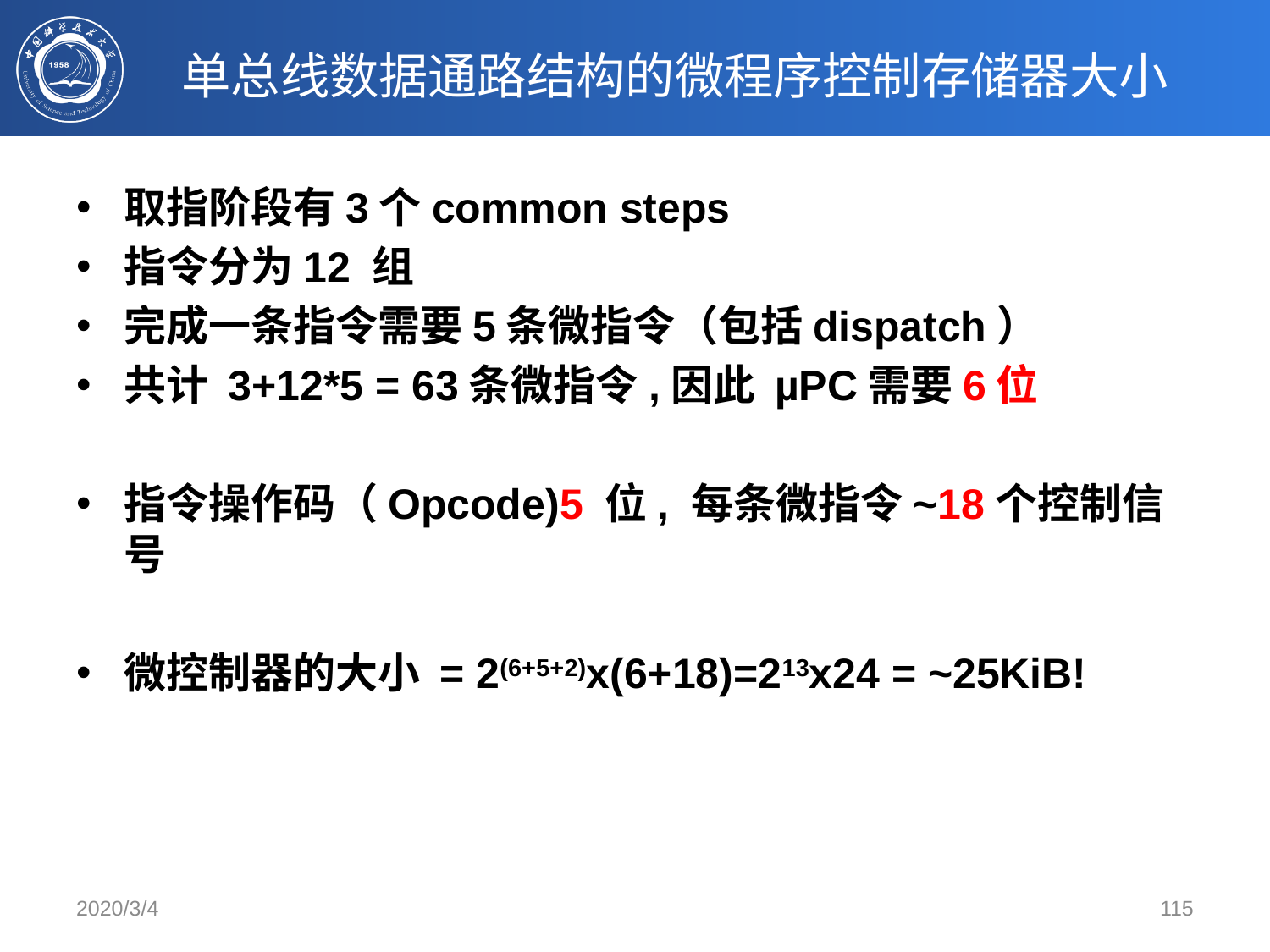

# 单总线数据通路结构的微程序控制存储器大小
取指阶段有3个common steps
指令分为12 组
完成一条指令需要5条微指令（包括dispatch）
共计 3+12*5 = 63条微指令,因此 µPC需要6位

指令操作码（Opcode)5 位, 每条微指令~18个控制信号

微控制器的大小 = 2(6+5+2)x(6+18)=213x24 = ~25KiB!

2020/3/4
115